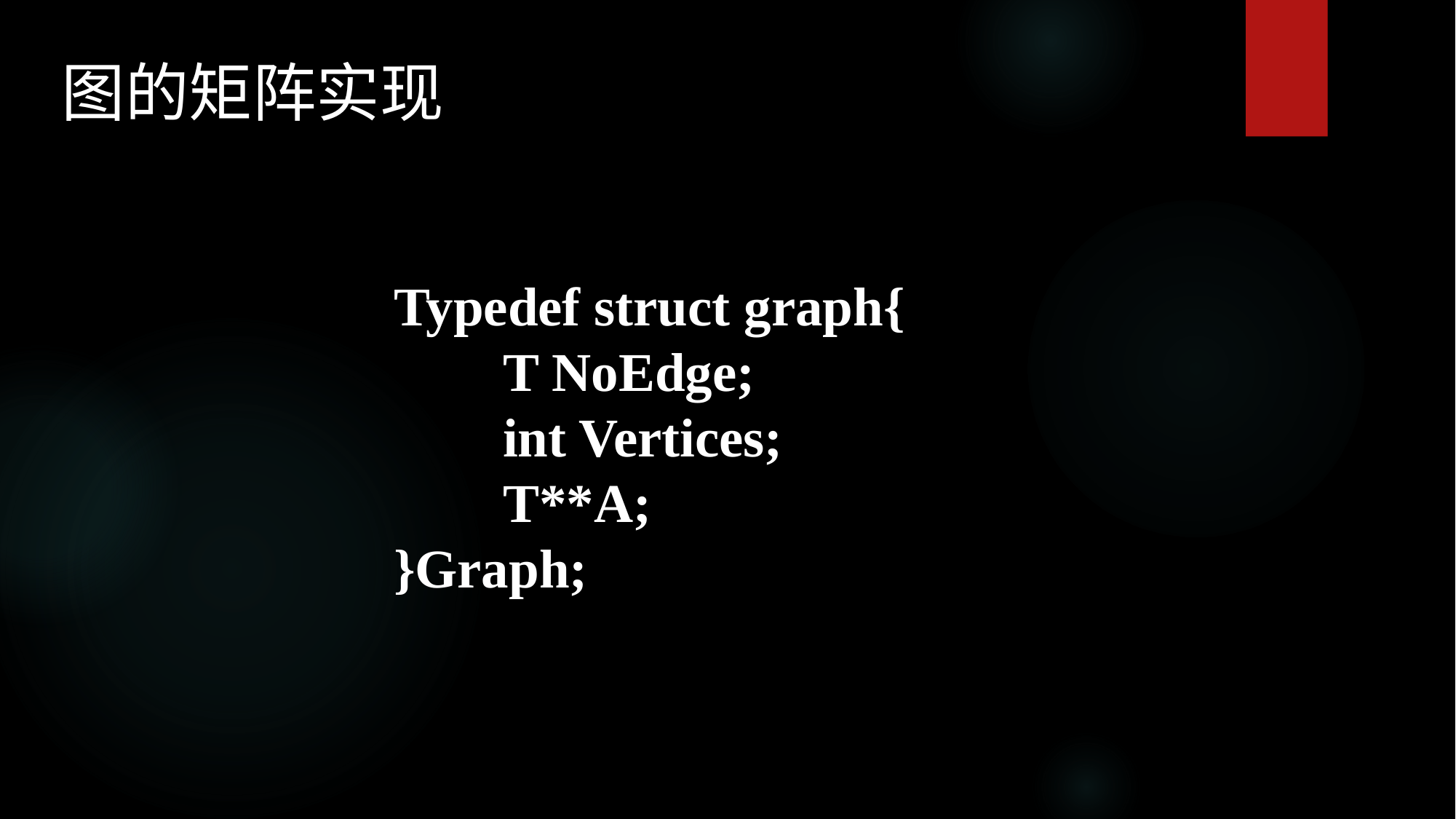

图的矩阵实现
Typedef struct graph{
	T NoEdge;
	int Vertices;
	T**A;
}Graph;